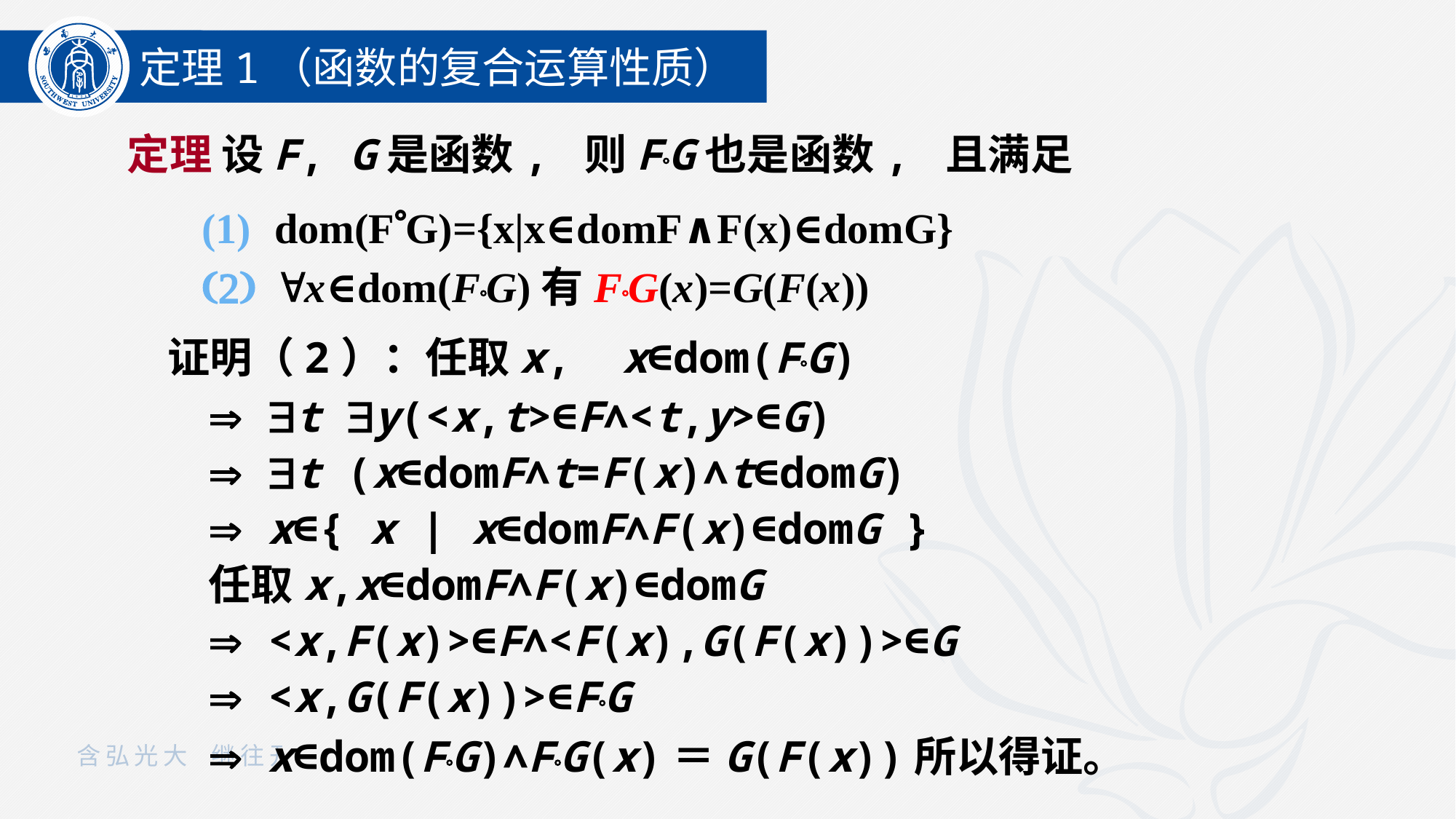

定理1（函数的复合运算性质）
定理 设F, G是函数, 则F°G也是函数, 且满足
dom(F°G)={x|x∈domF∧F(x)∈domG}
∀x∈dom(F°G)有F°G(x)=G(F(x))
证明（2）：任取x,  x∈dom(F°G)
⇒ ∃t ∃y(<x,t>∈F∧<t,y>∈G)
⇒ ∃t (x∈domF∧t=F(x)∧t∈domG)
⇒ x∈{ x | x∈domF∧F(x)∈domG }
任取x,x∈domF∧F(x)∈domG
⇒ <x,F(x)>∈F∧<F(x),G(F(x))>∈G
⇒ <x,G(F(x))>∈F°G
⇒ x∈dom(F°G)∧F°G(x)＝G(F(x))所以得证。